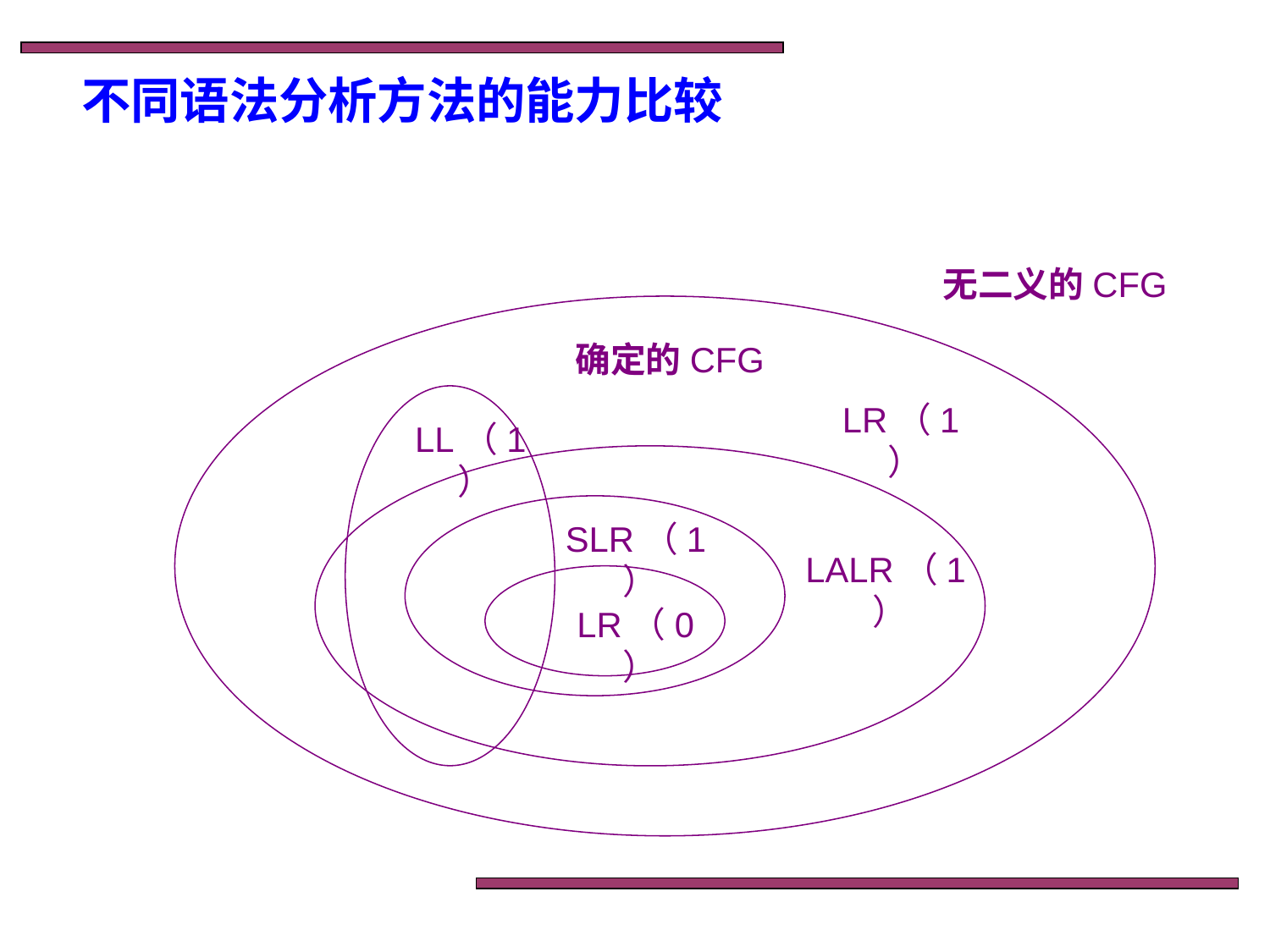

# 不同语法分析方法的能力比较
无二义的CFG

确定的CFG

LR（1）
LL（1）

SLR（1）
LALR（1）

LR（0）